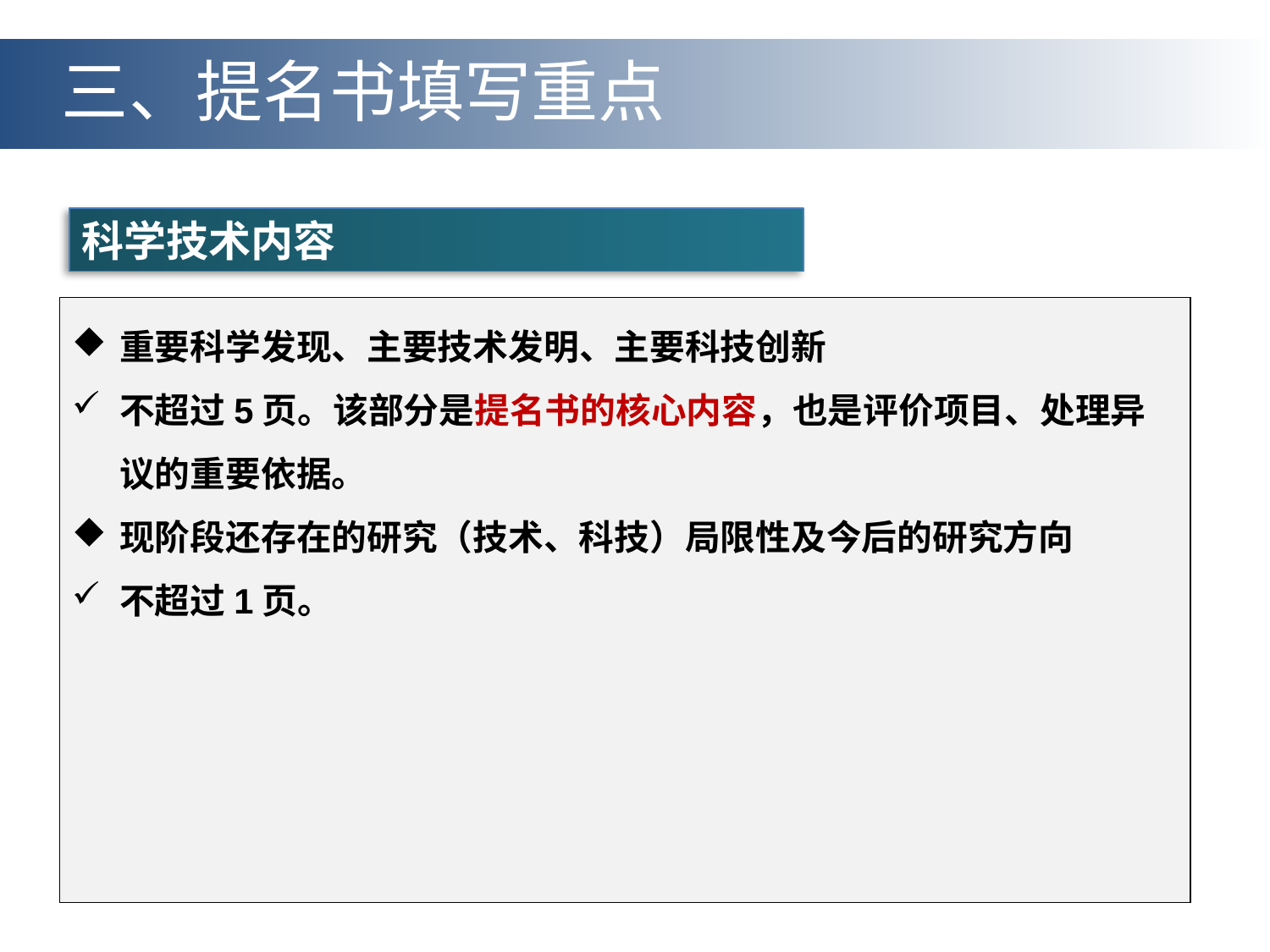

三、提名书填写重点
科学技术内容
重要科学发现、主要技术发明、主要科技创新
不超过5页。该部分是提名书的核心内容，也是评价项目、处理异议的重要依据。
现阶段还存在的研究（技术、科技）局限性及今后的研究方向
不超过1页。